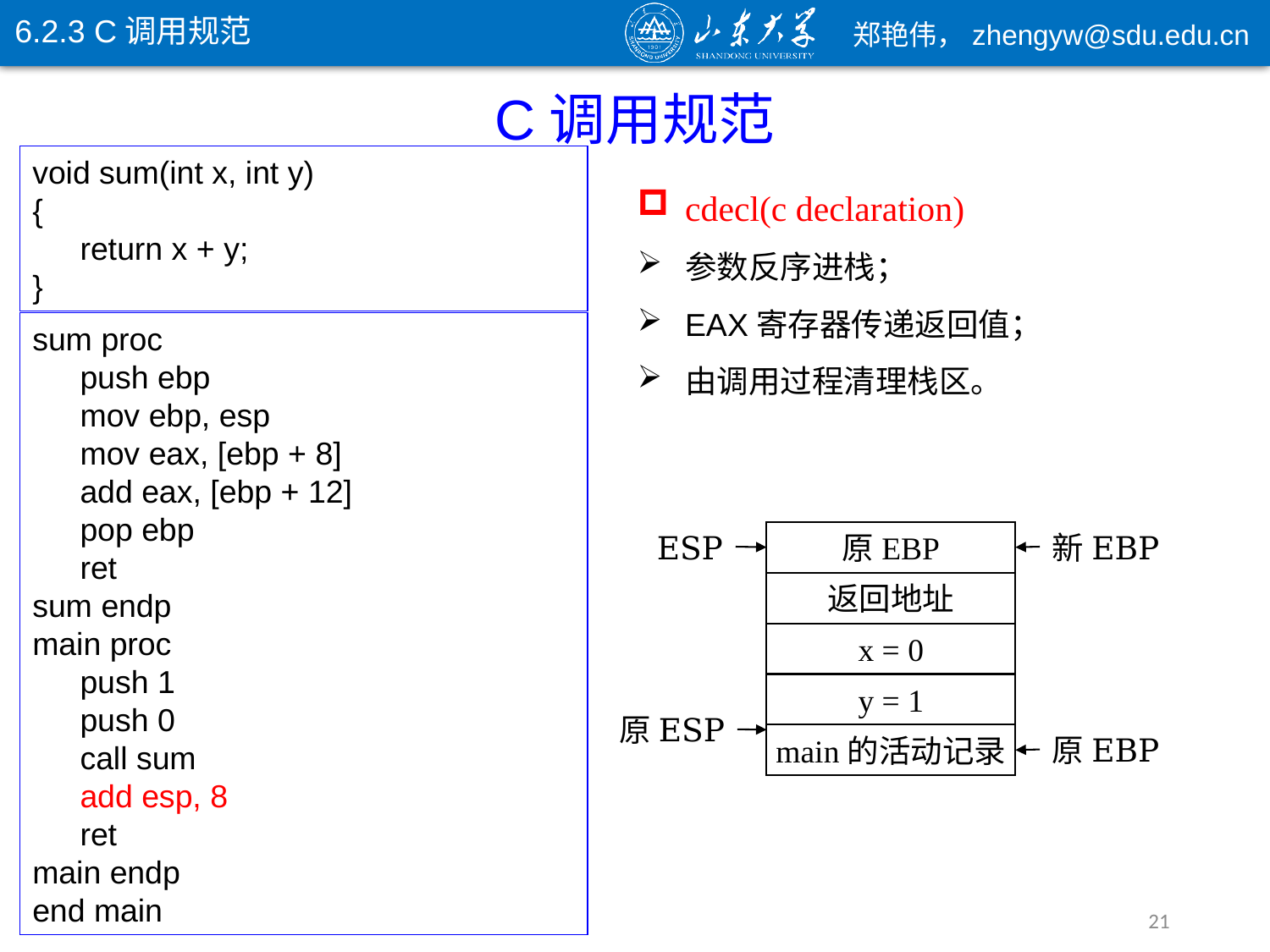

6.2.3 C调用规范
C调用规范
void sum(int x, int y)
{
	return x + y;
}
cdecl(c declaration)
参数反序进栈；
EAX寄存器传递返回值；
由调用过程清理栈区。
sum proc
	push ebp
	mov ebp, esp
	mov eax, [ebp + 8]
	add eax, [ebp + 12]
	pop ebp
	ret
sum endp
main proc
	push 1
	push 0
	call sum
	add esp, 8
	ret
main endp
end main
ESP
新EBP
原EBP
返回地址
x = 0
y = 1
原ESP
原EBP
main的活动记录
21